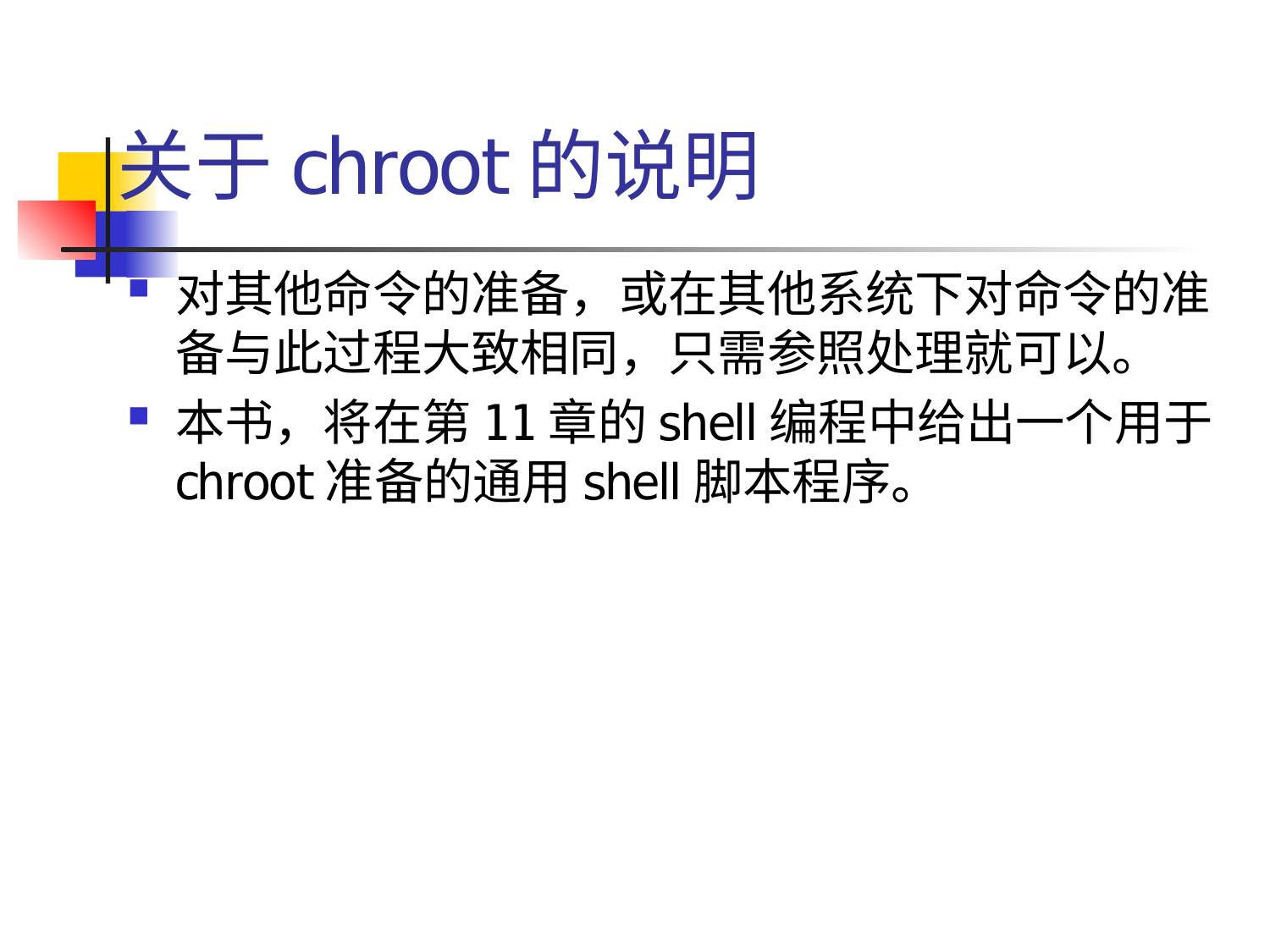

# 关于chroot的说明
对其他命令的准备，或在其他系统下对命令的准备与此过程大致相同，只需参照处理就可以。
本书，将在第11章的shell编程中给出一个用于chroot准备的通用shell脚本程序。